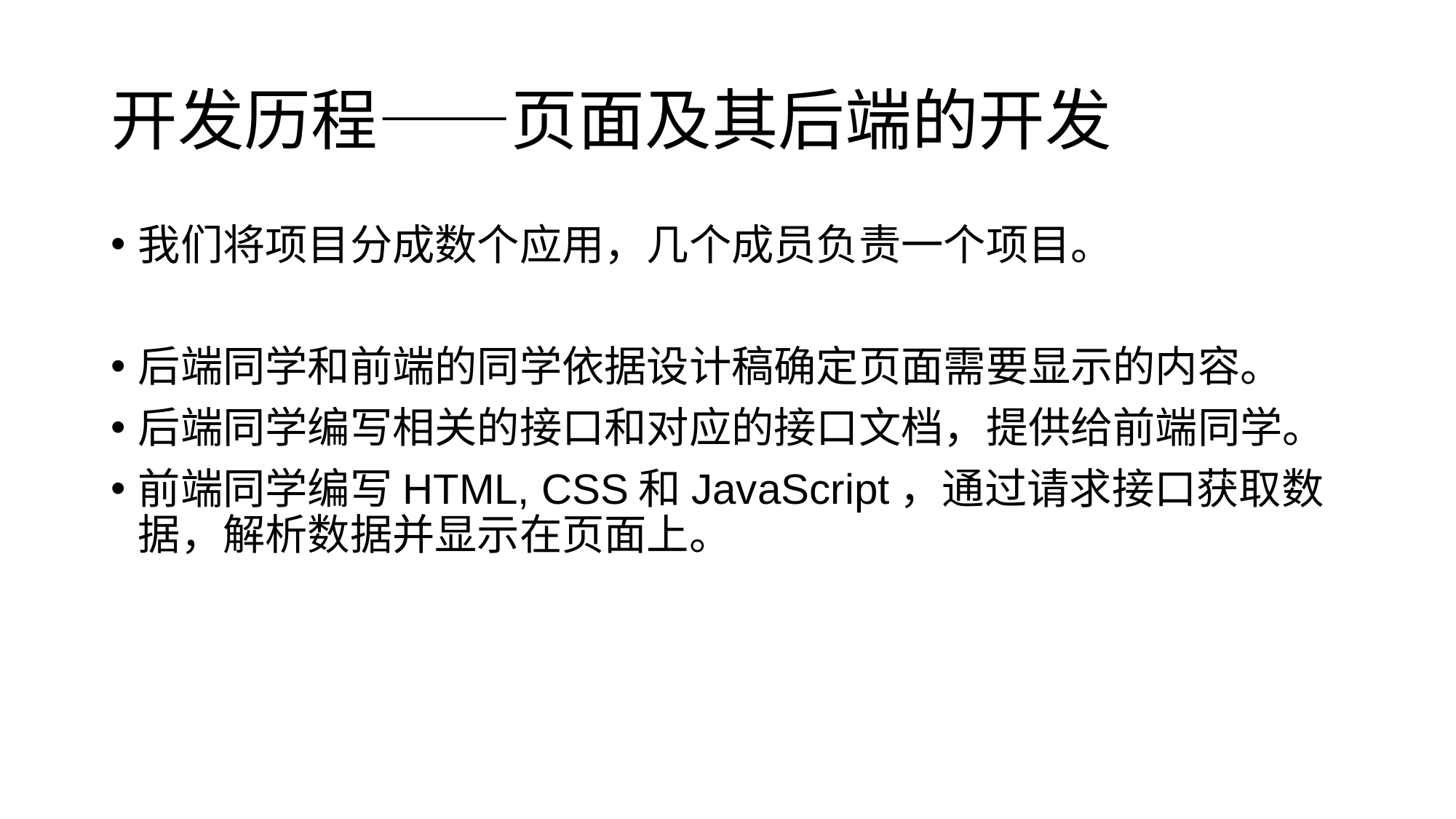

# 开发历程——页面及其后端的开发
我们将项目分成数个应用，几个成员负责一个项目。

后端同学和前端的同学依据设计稿确定页面需要显示的内容。
后端同学编写相关的接口和对应的接口文档，提供给前端同学。
前端同学编写HTML, CSS和JavaScript，通过请求接口获取数据，解析数据并显示在页面上。